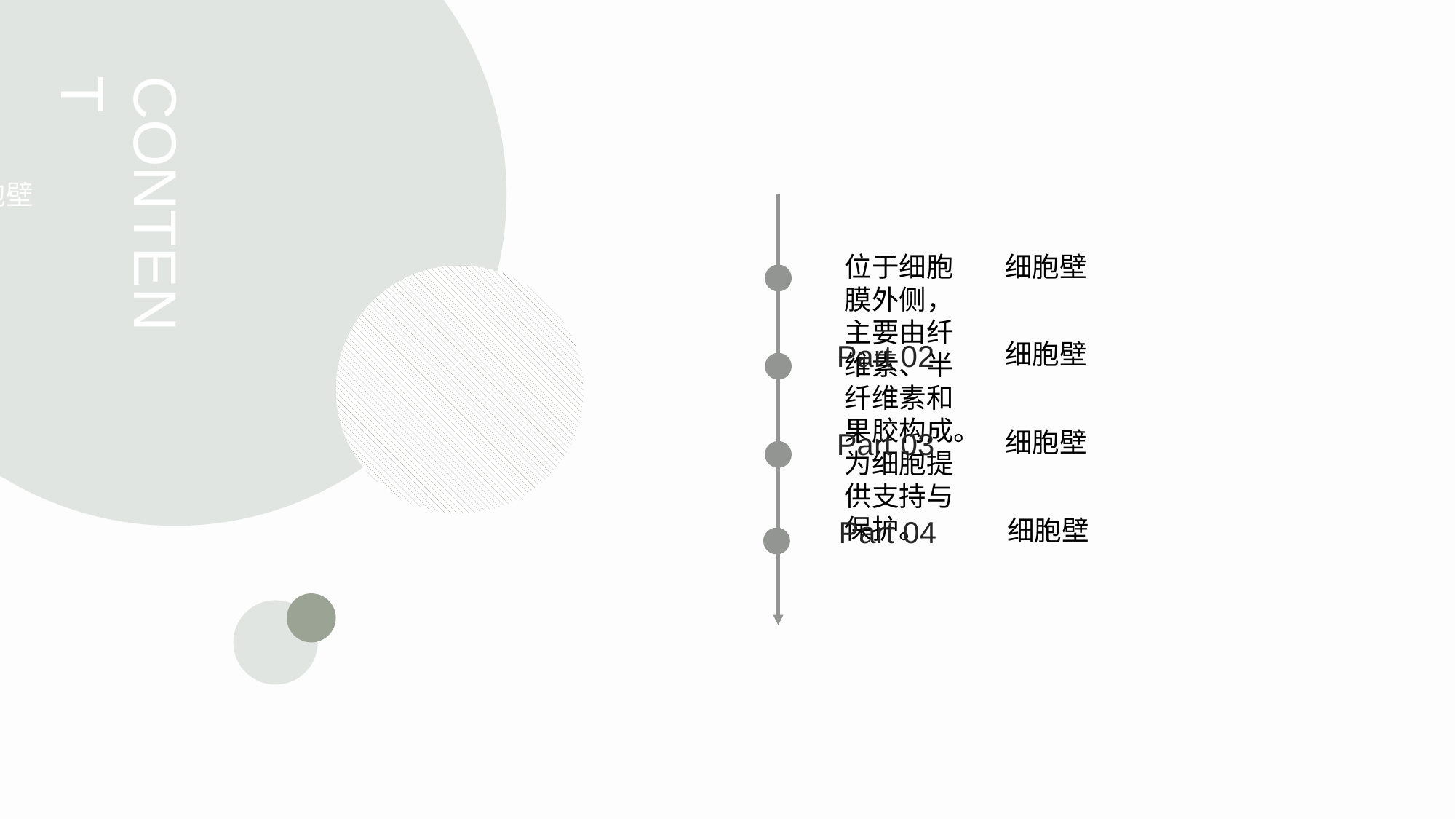

细胞壁
CONTENT

位于细胞膜外侧，主要由纤维素、半纤维素和果胶构成。为细胞提供支持与保护。
细胞壁

Part 02
细胞壁
Part 03
细胞壁
Part 04
细胞壁